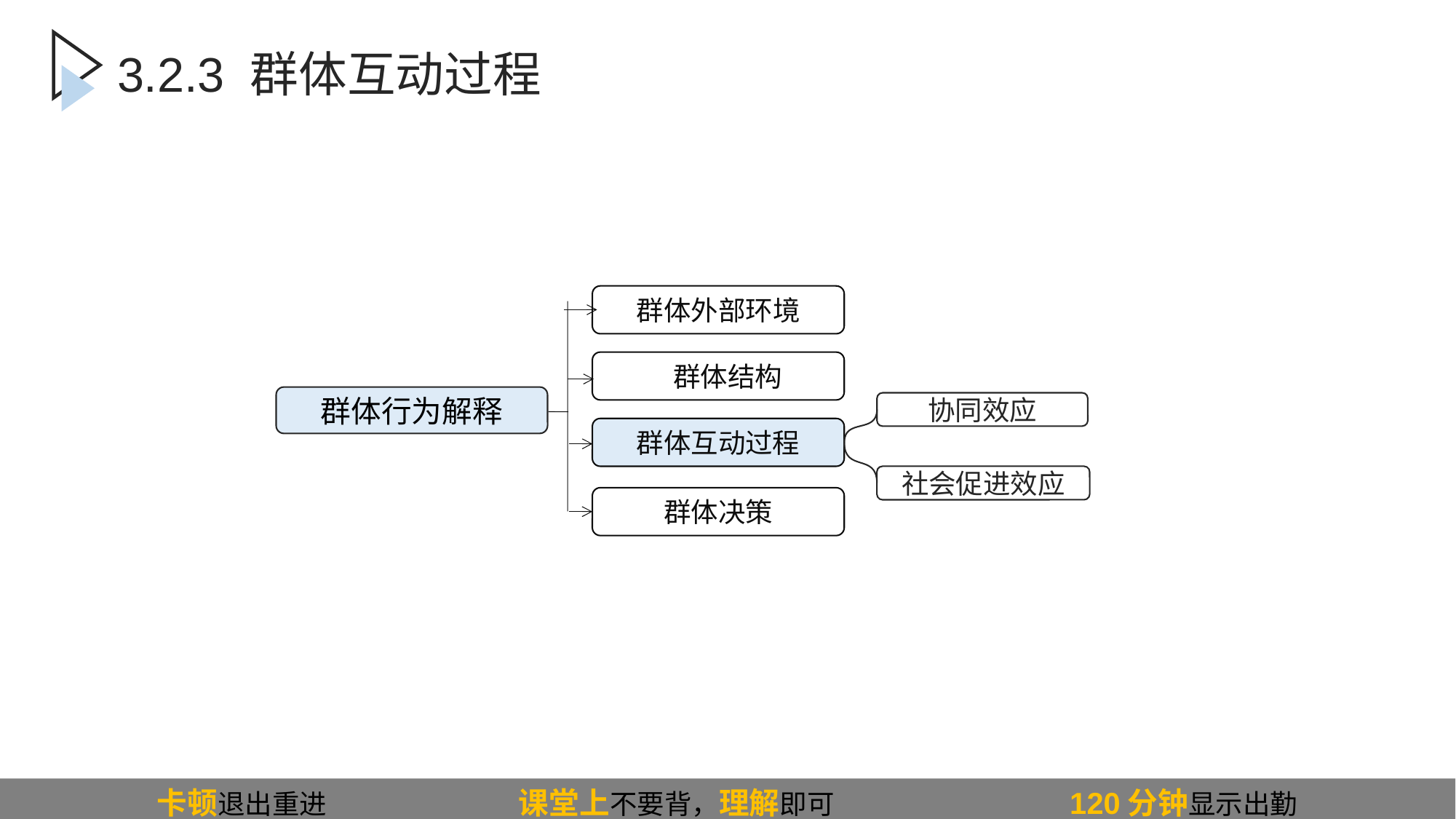

3.2.3三、群体互动过程
3.2.3 群体互动过程
群体外部环境
  群体结构

群体互动过程
群体决策
群体行为解释
协同效应
社会促进效应